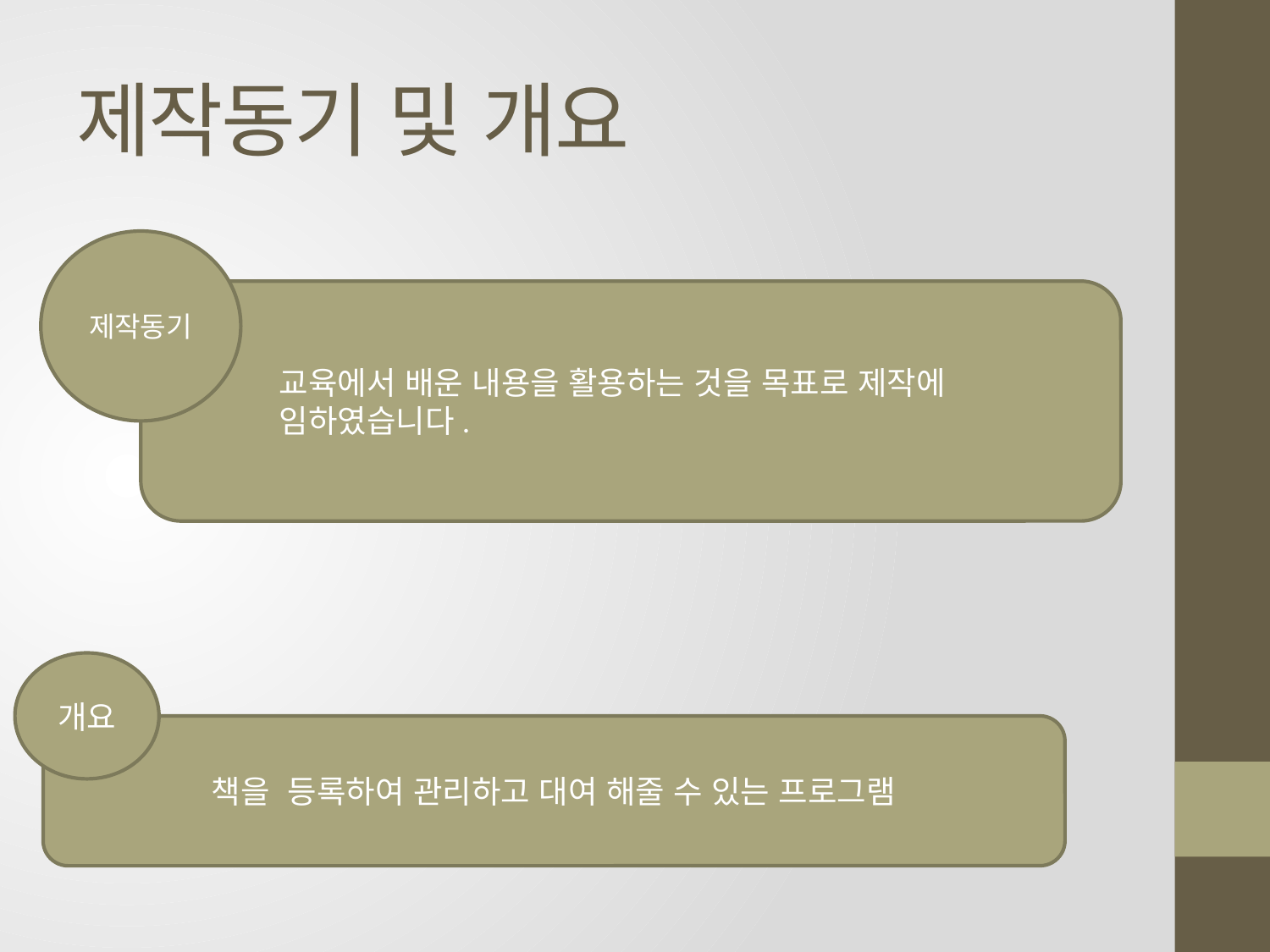

# 제작동기 및 개요
제작동기
            교육에서 배운 내용을 활용하는 것을 목표로 제작에
            임하였습니다.
개요
책을  등록하여 관리하고 대여 해줄 수 있는 프로그램